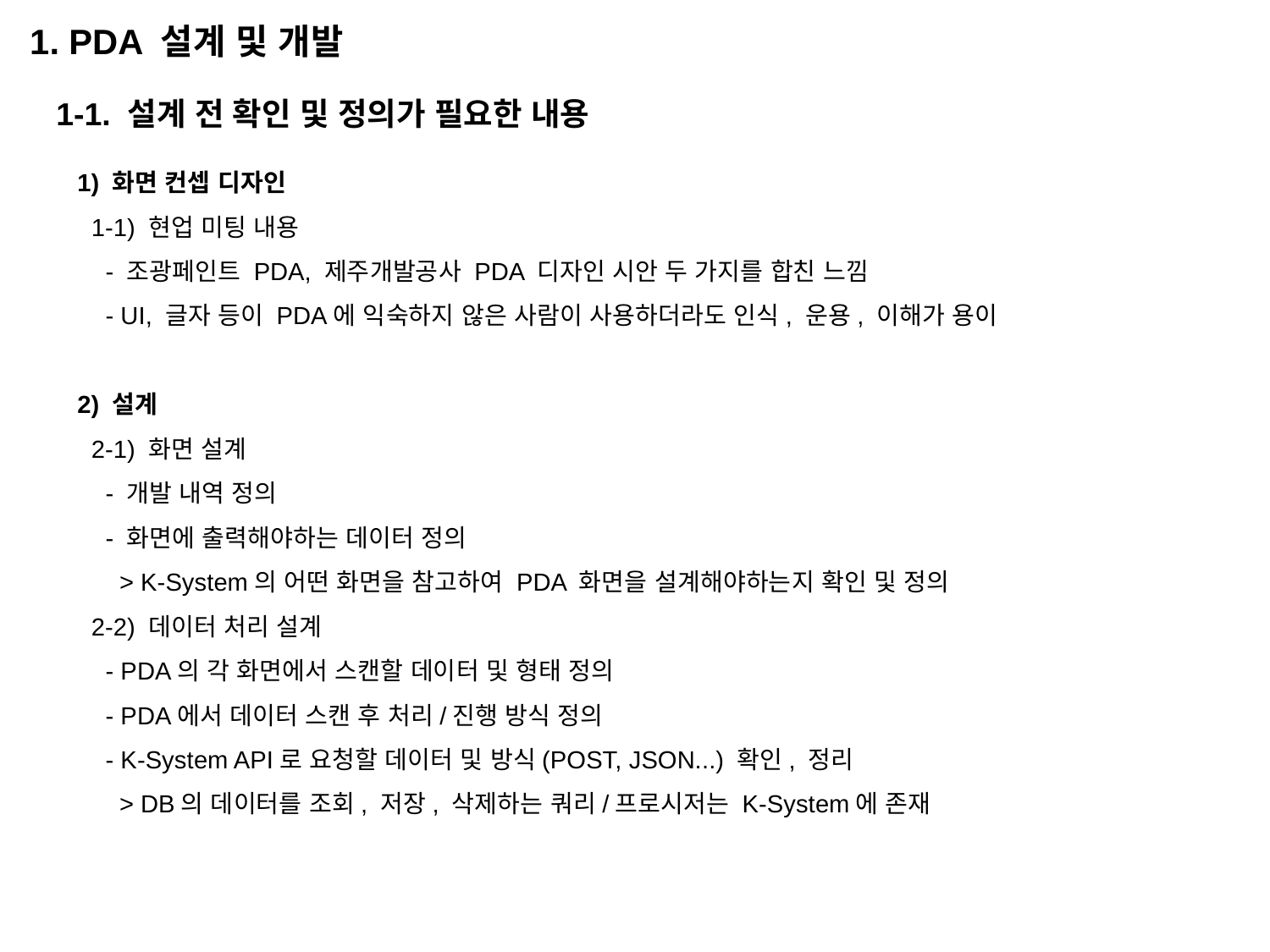

1. PDA 설계 및 개발
 1-1. 설계 전 확인 및 정의가 필요한 내용
1) 화면 컨셉 디자인
  1-1) 현업 미팅 내용
    - 조광페인트 PDA, 제주개발공사 PDA 디자인 시안 두 가지를 합친 느낌
    - UI, 글자 등이 PDA에 익숙하지 않은 사람이 사용하더라도 인식, 운용, 이해가 용이

2) 설계
  2-1) 화면 설계
    - 개발 내역 정의
    - 화면에 출력해야하는 데이터 정의
      > K-System의 어떤 화면을 참고하여 PDA 화면을 설계해야하는지 확인 및 정의
  2-2) 데이터 처리 설계
    - PDA의 각 화면에서 스캔할 데이터 및 형태 정의
    - PDA에서 데이터 스캔 후 처리/진행 방식 정의
    - K-System API로 요청할 데이터 및 방식(POST, JSON...) 확인, 정리
      > DB의 데이터를 조회, 저장, 삭제하는 쿼리/프로시저는 K-System에 존재